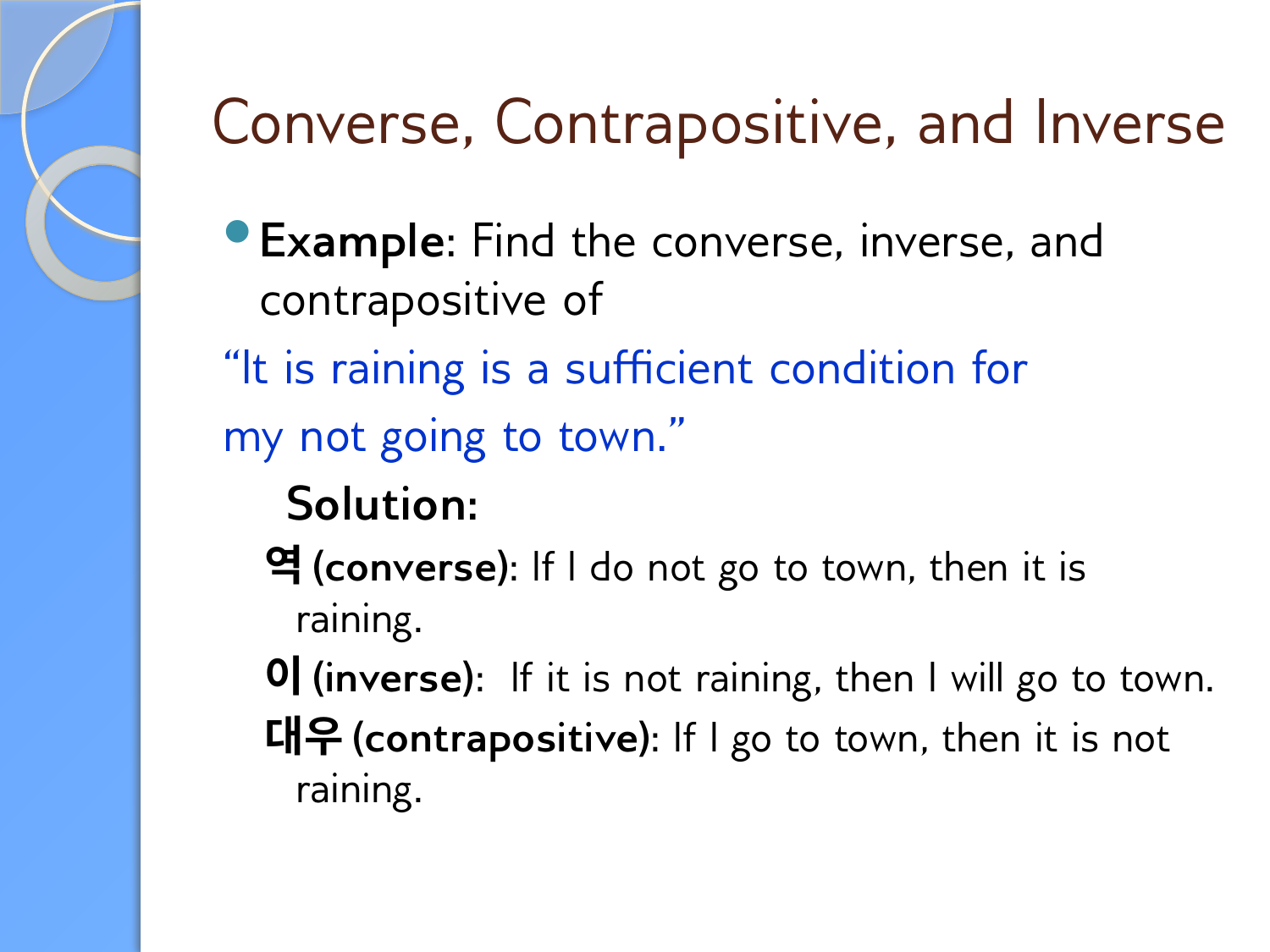

# Converse, Contrapositive, and Inverse
Example: Find the converse, inverse, and contrapositive of
“It is raining is a sufficient condition for
my not going to town.”
    Solution:
역(converse): If I do not go to town, then it is  raining.
이(inverse):  If it is not raining, then I will go to town.
대우(contrapositive): If I go to town, then it is not raining.